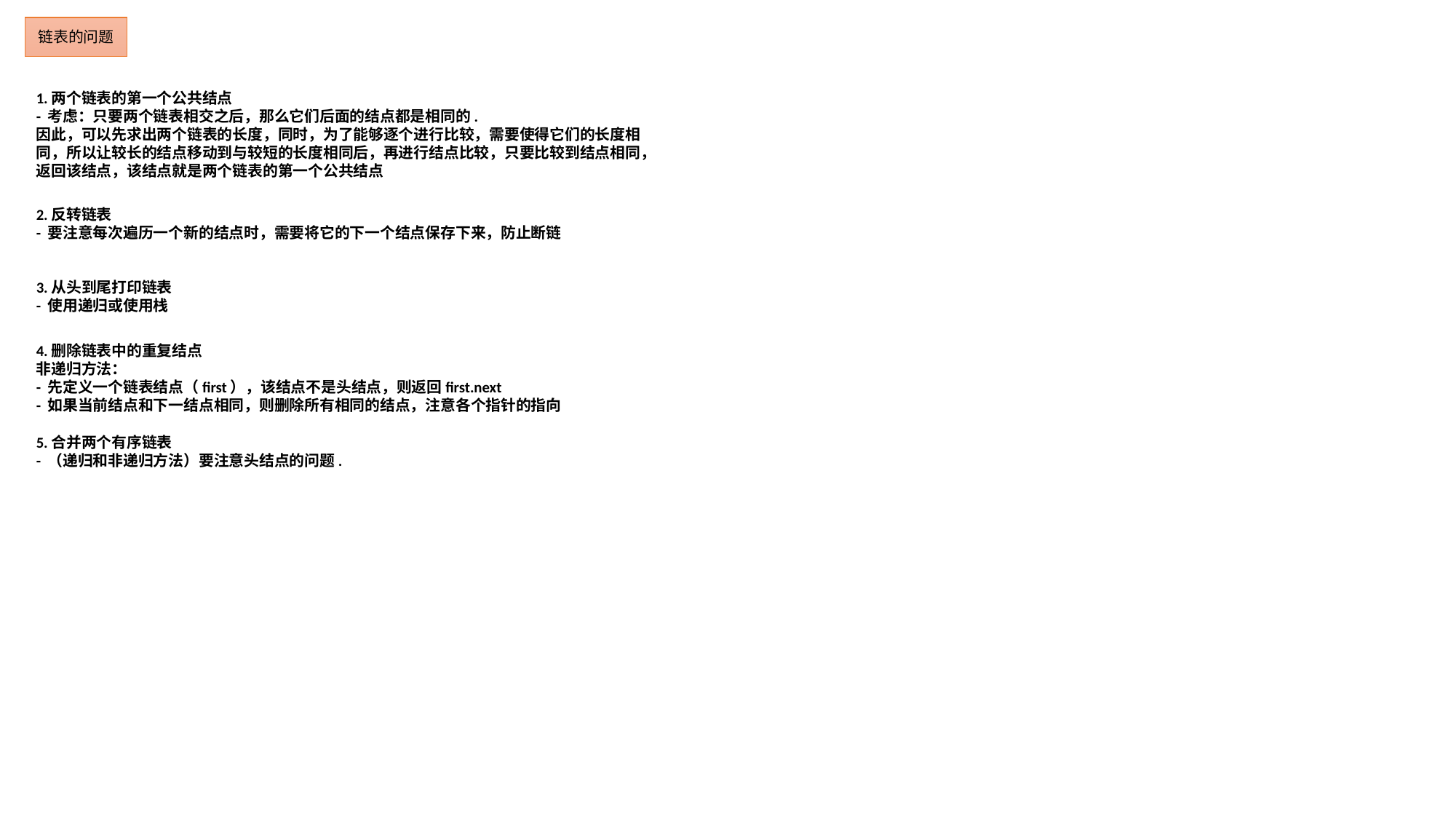

链表的问题
1.两个链表的第一个公共结点
- 考虑：只要两个链表相交之后，那么它们后面的结点都是相同的.
因此，可以先求出两个链表的长度，同时，为了能够逐个进行比较，需要使得它们的长度相同，所以让较长的结点移动到与较短的长度相同后，再进行结点比较，只要比较到结点相同，返回该结点，该结点就是两个链表的第一个公共结点
2.反转链表
- 要注意每次遍历一个新的结点时，需要将它的下一个结点保存下来，防止断链
3.从头到尾打印链表
- 使用递归或使用栈
4.删除链表中的重复结点
非递归方法：
- 先定义一个链表结点（first），该结点不是头结点，则返回first.next
- 如果当前结点和下一结点相同，则删除所有相同的结点，注意各个指针的指向
5.合并两个有序链表
- （递归和非递归方法）要注意头结点的问题.